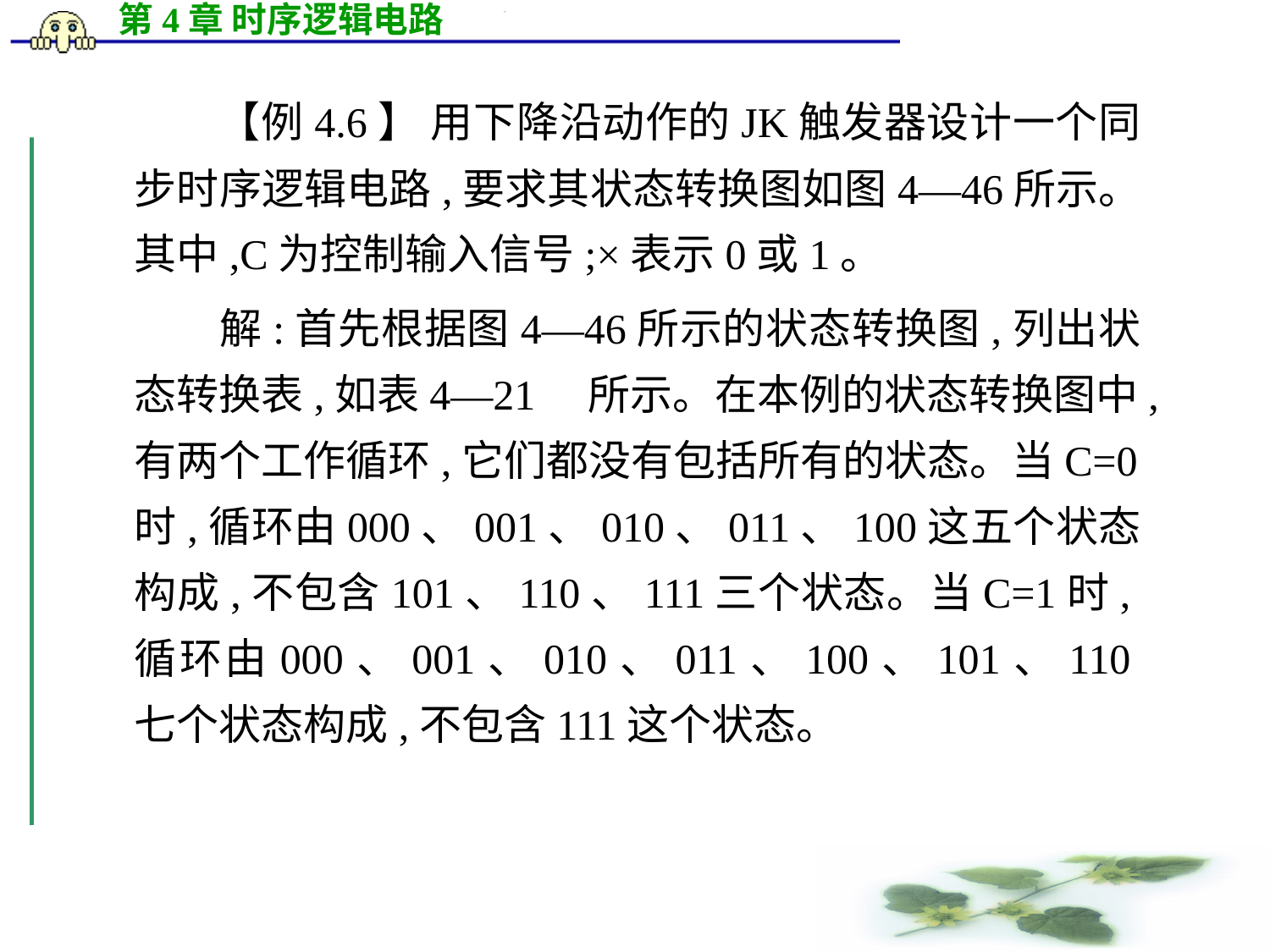

【例4.6】 用下降沿动作的JK触发器设计一个同步时序逻辑电路,要求其状态转换图如图4―46所示。其中,C为控制输入信号;×表示0或1。
            解:首先根据图4―46所示的状态转换图,列出状态转换表,如表4―21　所示。在本例的状态转换图中,有两个工作循环,它们都没有包括所有的状态。当C=0时,循环由000、001、010、011、100这五个状态构成,不包含101、110、111三个状态。当C=1时,循环由000、001、010、011、100、101、110七个状态构成,不包含111这个状态。